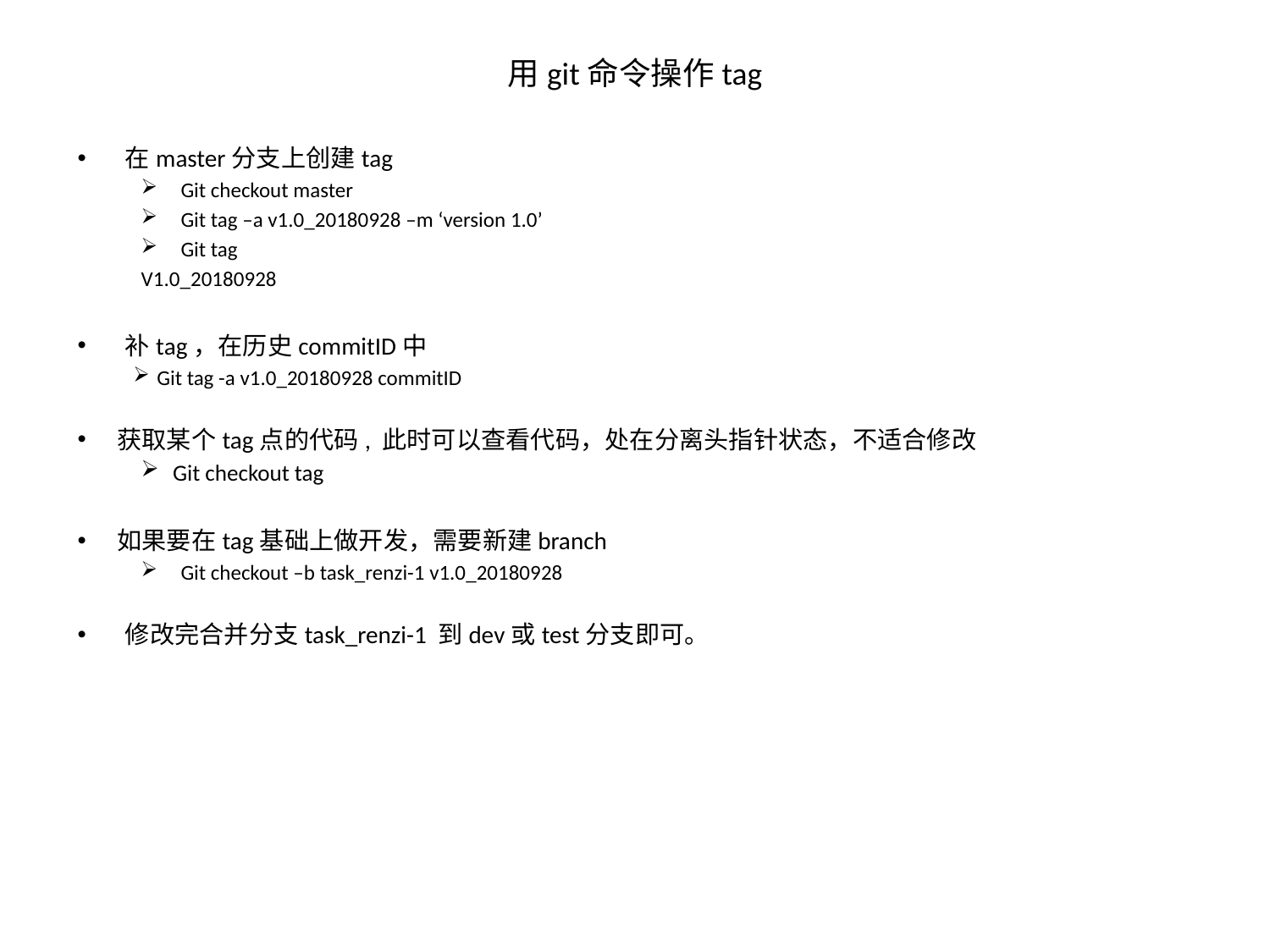

# 用git命令操作tag
在master分支上创建tag
Git checkout master
Git tag –a v1.0_20180928 –m ‘version 1.0’
Git tag
V1.0_20180928

补tag，在历史commitID中
Git tag -a v1.0_20180928 commitID

获取某个tag点的代码, 此时可以查看代码，处在分离头指针状态，不适合修改
Git checkout tag

如果要在tag基础上做开发，需要新建branch
Git checkout –b task_renzi-1 v1.0_20180928

修改完合并分支task_renzi-1 到dev或test分支即可。